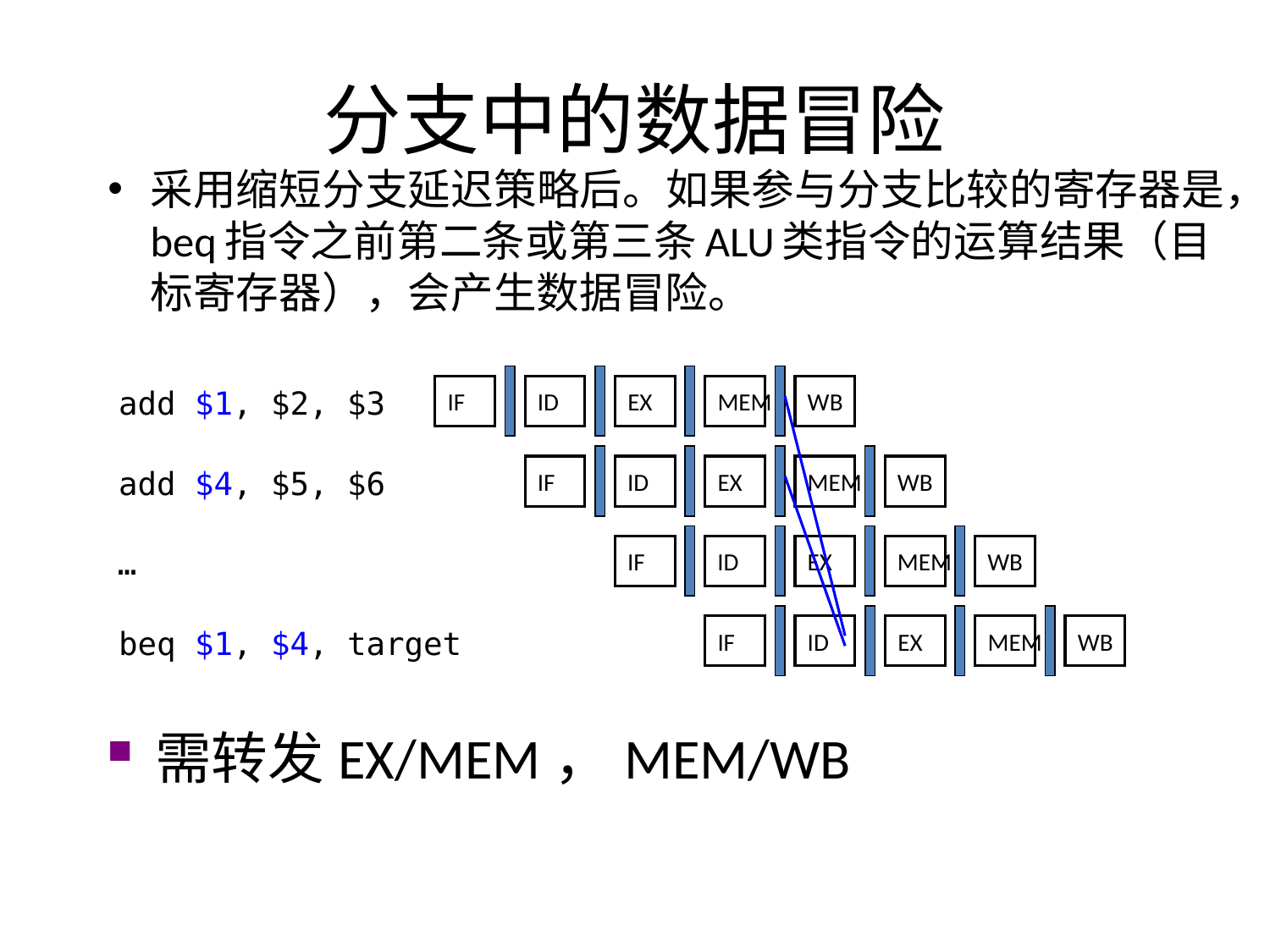

# 分支中的数据冒险
采用缩短分支延迟策略后。如果参与分支比较的寄存器是，beq指令之前第二条或第三条ALU类指令的运算结果（目标寄存器），会产生数据冒险。

IF
ID
EX
MEM
WB
add $1, $2, $3

IF
ID
EX
MEM
WB
add $4, $5, $6

IF
ID
EX
MEM
WB
…

IF
ID
EX
MEM
WB
beq $1, $4, target
需转发EX/MEM，MEM/WB